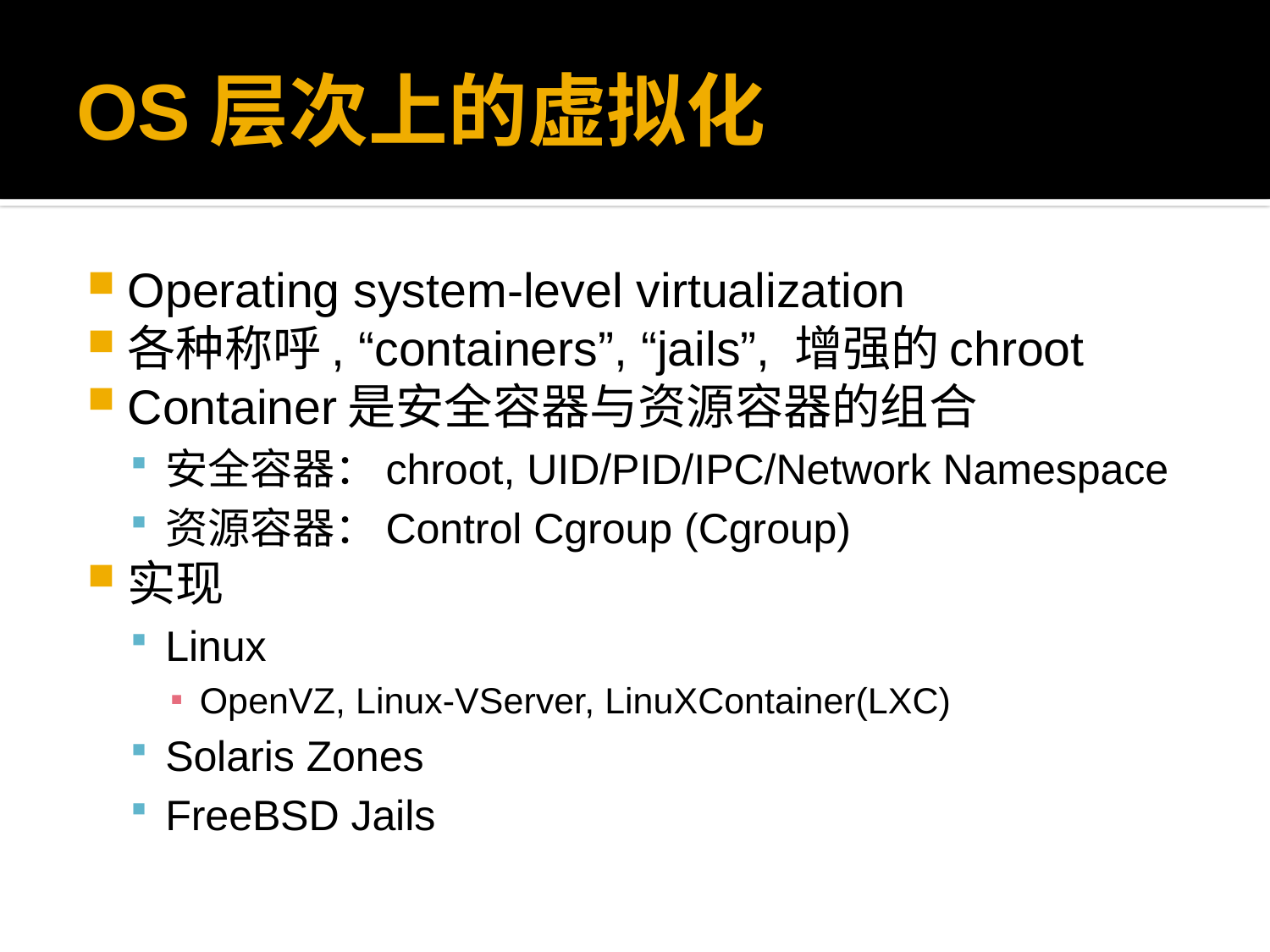

# OS层次上的虚拟化
Operating system-level virtualization
各种称呼, “containers”, “jails”, 增强的chroot
Container是安全容器与资源容器的组合
安全容器：chroot, UID/PID/IPC/Network Namespace
资源容器：Control Cgroup (Cgroup)
实现
Linux
OpenVZ, Linux-VServer, LinuXContainer(LXC)
Solaris Zones
FreeBSD Jails